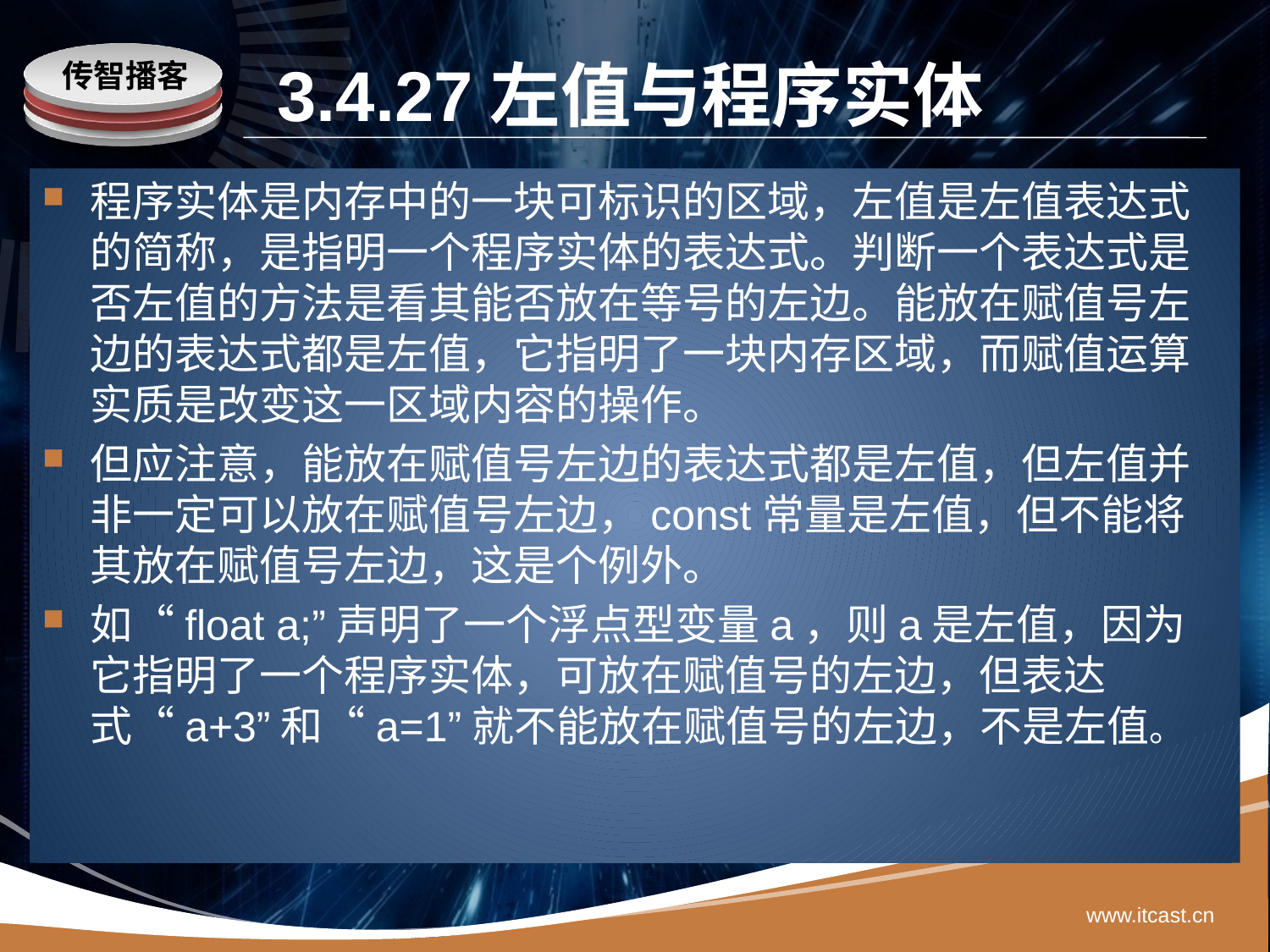

# 3.4.27左值与程序实体
程序实体是内存中的一块可标识的区域，左值是左值表达式的简称，是指明一个程序实体的表达式。判断一个表达式是否左值的方法是看其能否放在等号的左边。能放在赋值号左边的表达式都是左值，它指明了一块内存区域，而赋值运算实质是改变这一区域内容的操作。
但应注意，能放在赋值号左边的表达式都是左值，但左值并非一定可以放在赋值号左边，const常量是左值，但不能将其放在赋值号左边，这是个例外。
如“float a;”声明了一个浮点型变量a，则a是左值，因为它指明了一个程序实体，可放在赋值号的左边，但表达式“a+3”和“a=1”就不能放在赋值号的左边，不是左值。

www.itcast.cn